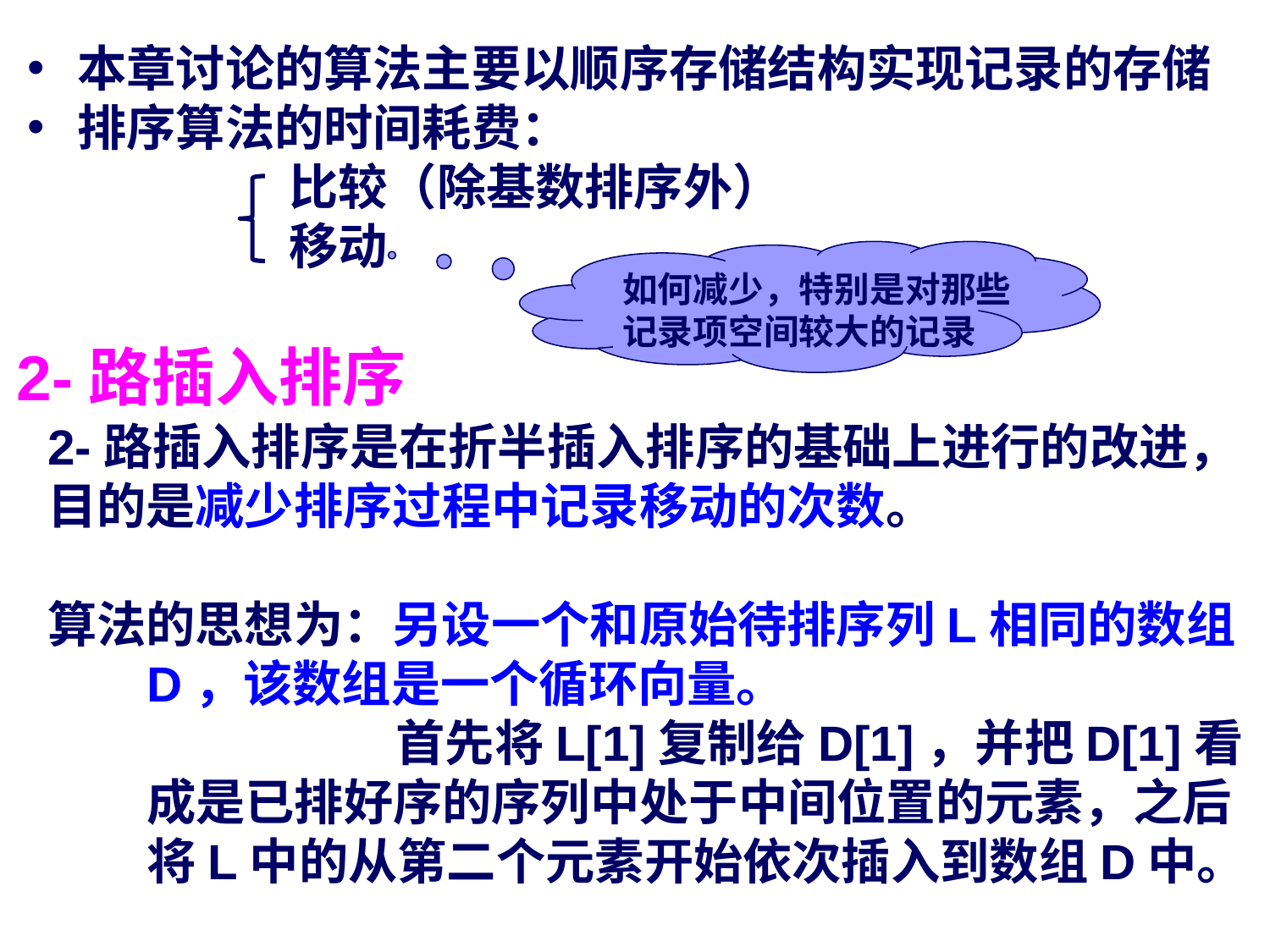

本章讨论的算法主要以顺序存储结构实现记录的存储
排序算法的时间耗费：
比较（除基数排序外）
移动

如何减少，特别是对那些记录项空间较大的记录
2-路插入排序
2-路插入排序是在折半插入排序的基础上进行的改进，目的是减少排序过程中记录移动的次数。

算法的思想为：另设一个和原始待排序列L相同的数组D，该数组是一个循环向量。
首先将L[1]复制给D[1]，并把D[1]看成是已排好序的序列中处于中间位置的元素，之后将L中的从第二个元素开始依次插入到数组D中。